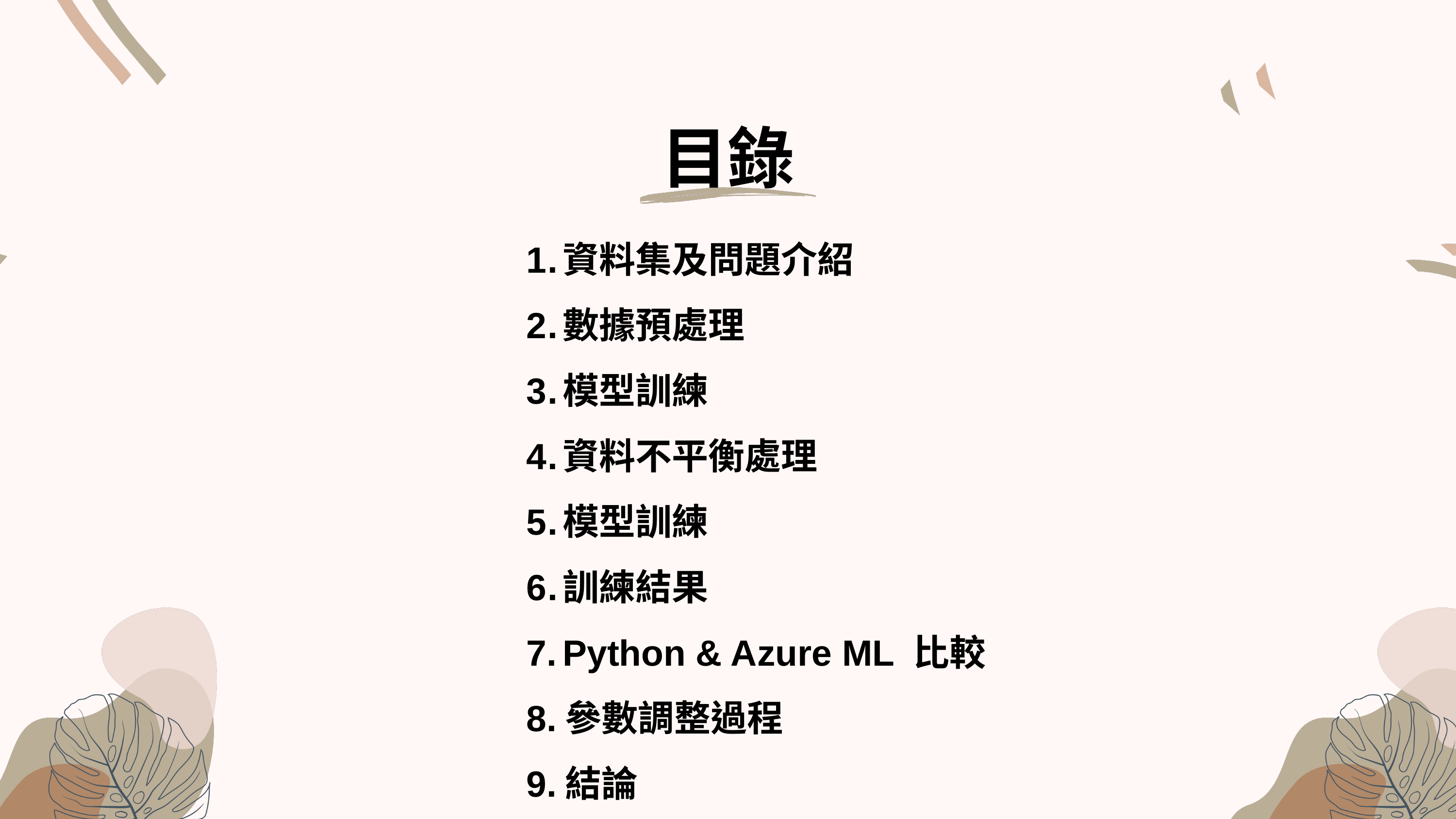

目錄

資料集及問題介紹
數據預處理
模型訓練
資料不平衡處理
模型訓練
訓練結果
Python & Azure ML 比較
8.參數調整過程
9.結論